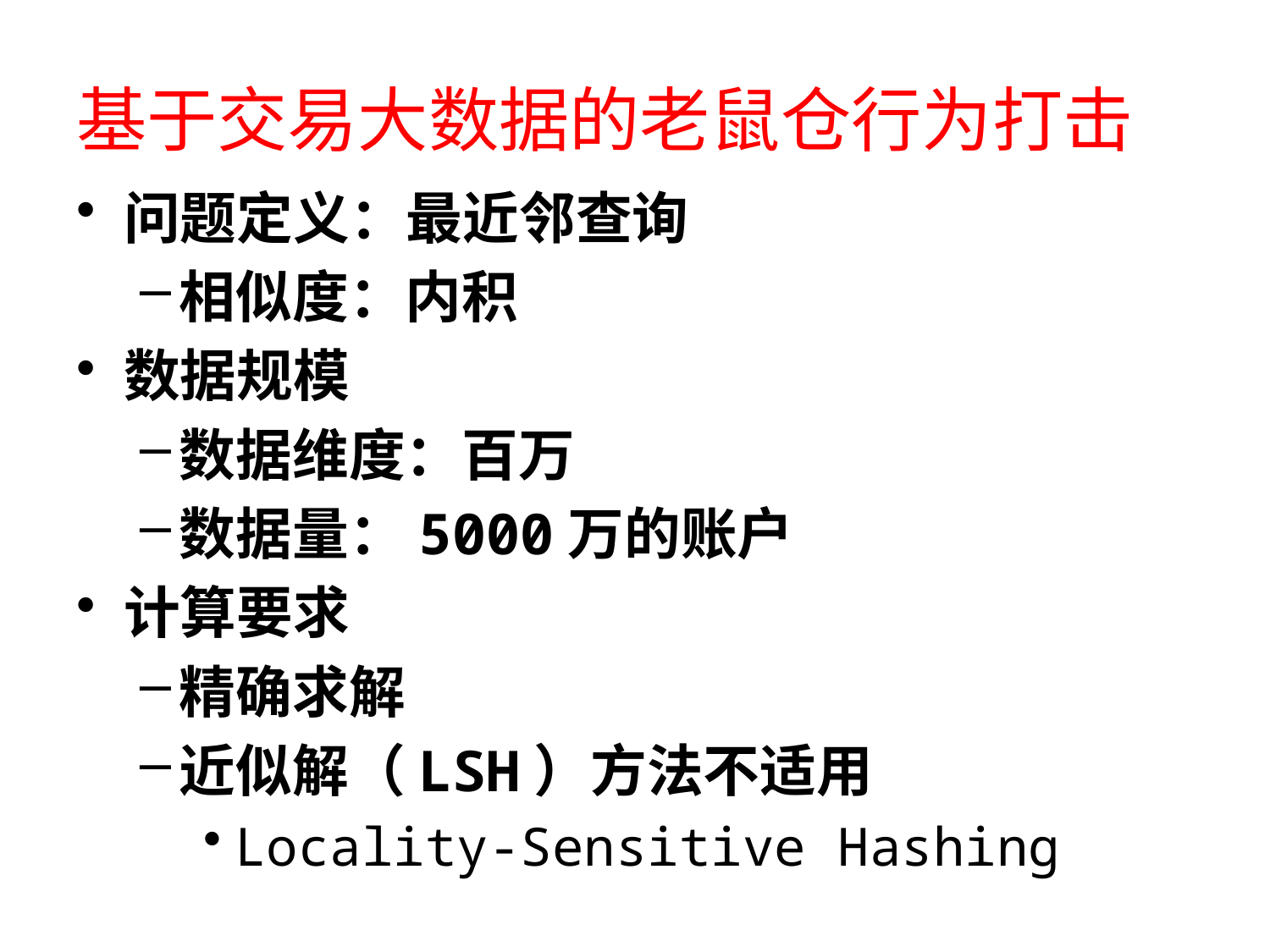

# 基于交易大数据的老鼠仓行为打击
问题定义：最近邻查询
相似度：内积
数据规模
数据维度：百万
数据量：5000万的账户
计算要求
精确求解
近似解（LSH）方法不适用
Locality-Sensitive Hashing